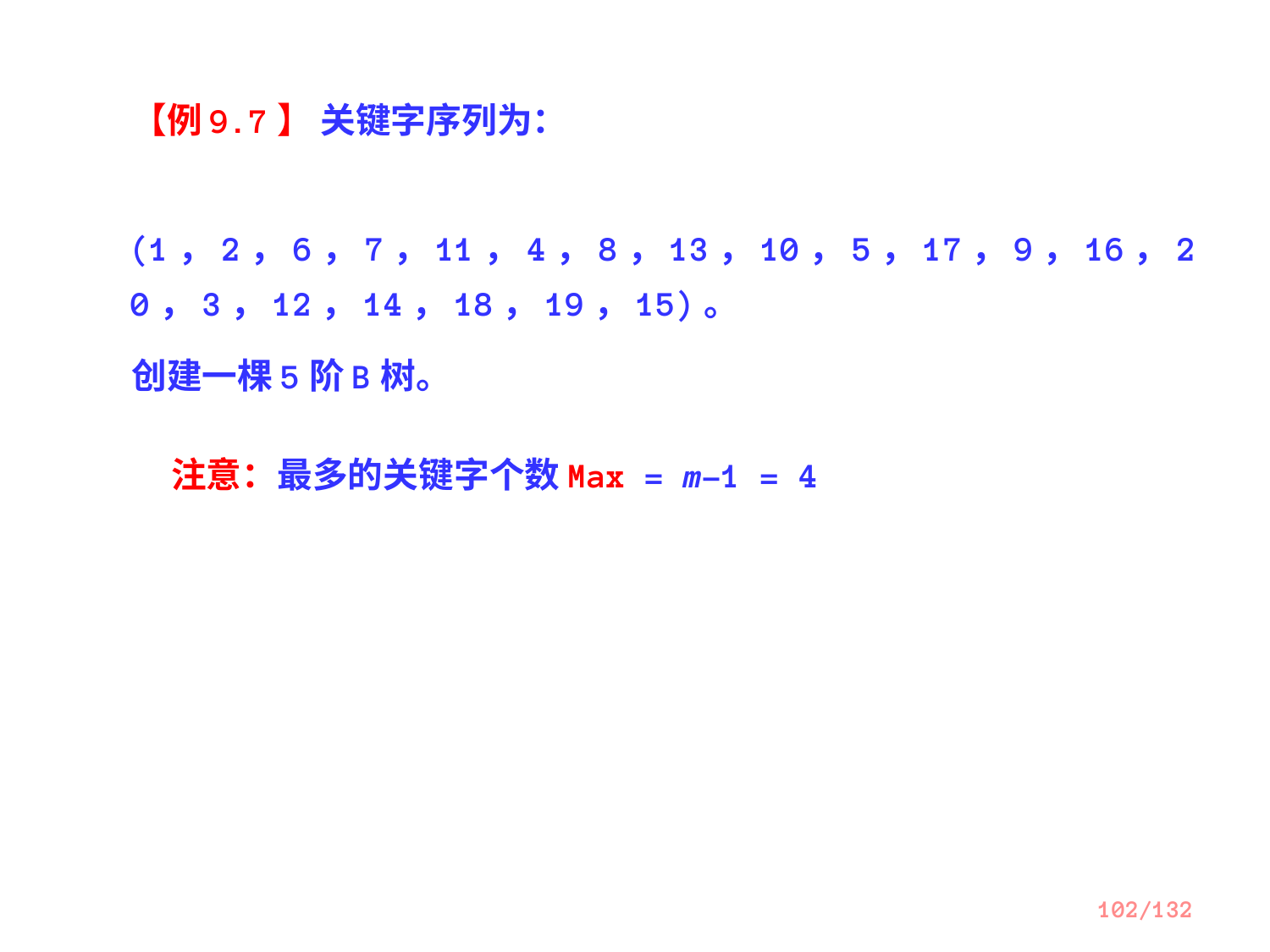

【例9.7】 关键字序列为：
    (1，2，6，7，11，4，8，13，10，5，17，9，16，20，3，12，14，18，19，15)。
创建一棵5阶B树。
注意：最多的关键字个数Max = m-1 = 4
102/132